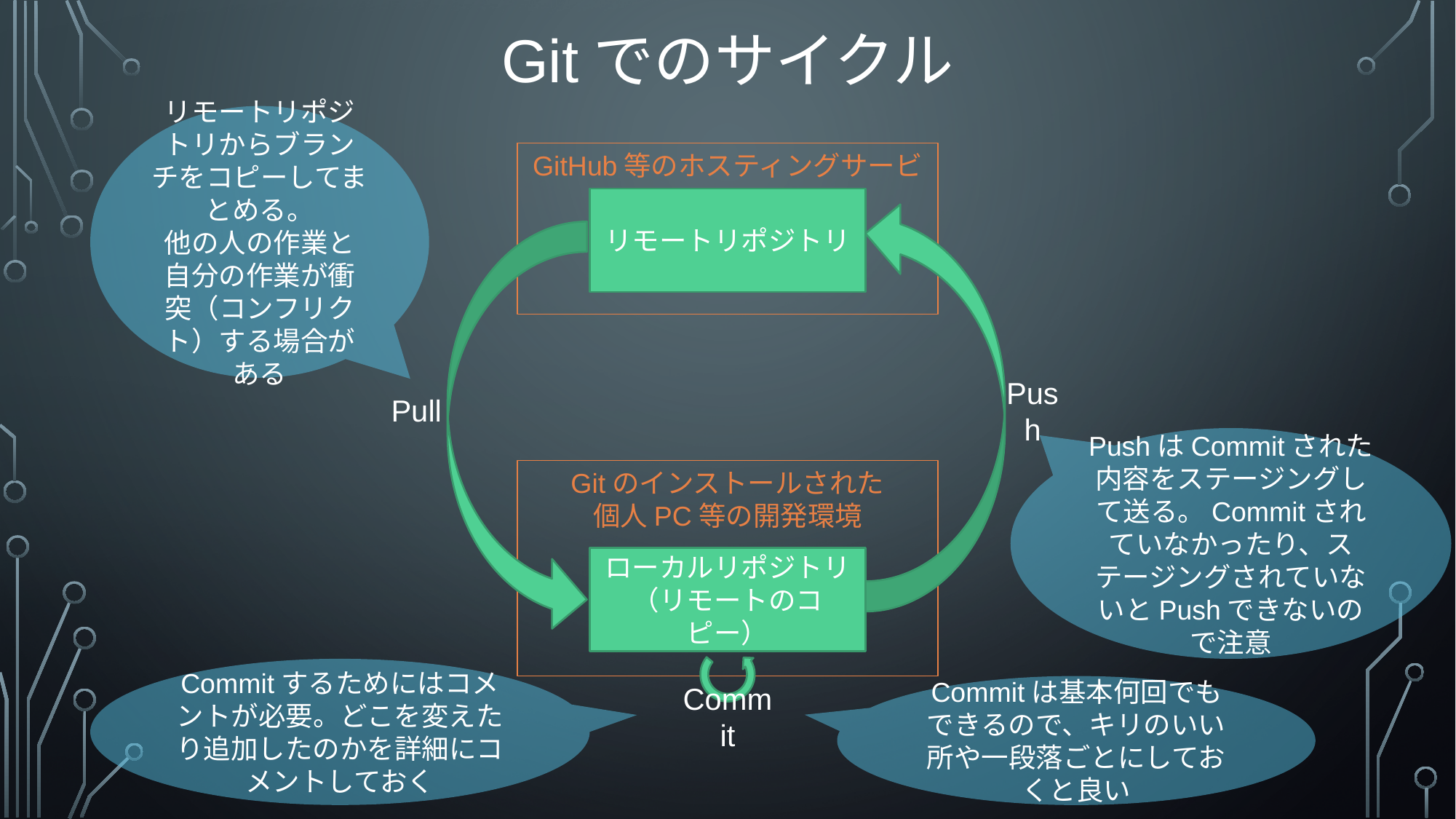

Gitでのサイクル
リモートリポジトリからブランチをコピーしてまとめる。
他の人の作業と自分の作業が衝突（コンフリクト）する場合がある
GitHub等のホスティングサービス
リモートリポジトリ

Pull
Push
PushはCommitされた内容をステージングして送る。Commitされていなかったり、ステージングされていないとPushできないので注意
Gitのインストールされた
個人PC等の開発環境
ローカルリポジトリ
（リモートのコピー）

Commitするためにはコメントが必要。どこを変えたり追加したのかを詳細にコメントしておく
Commitは基本何回でもできるので、キリのいい所や一段落ごとにしておくと良い
Commit